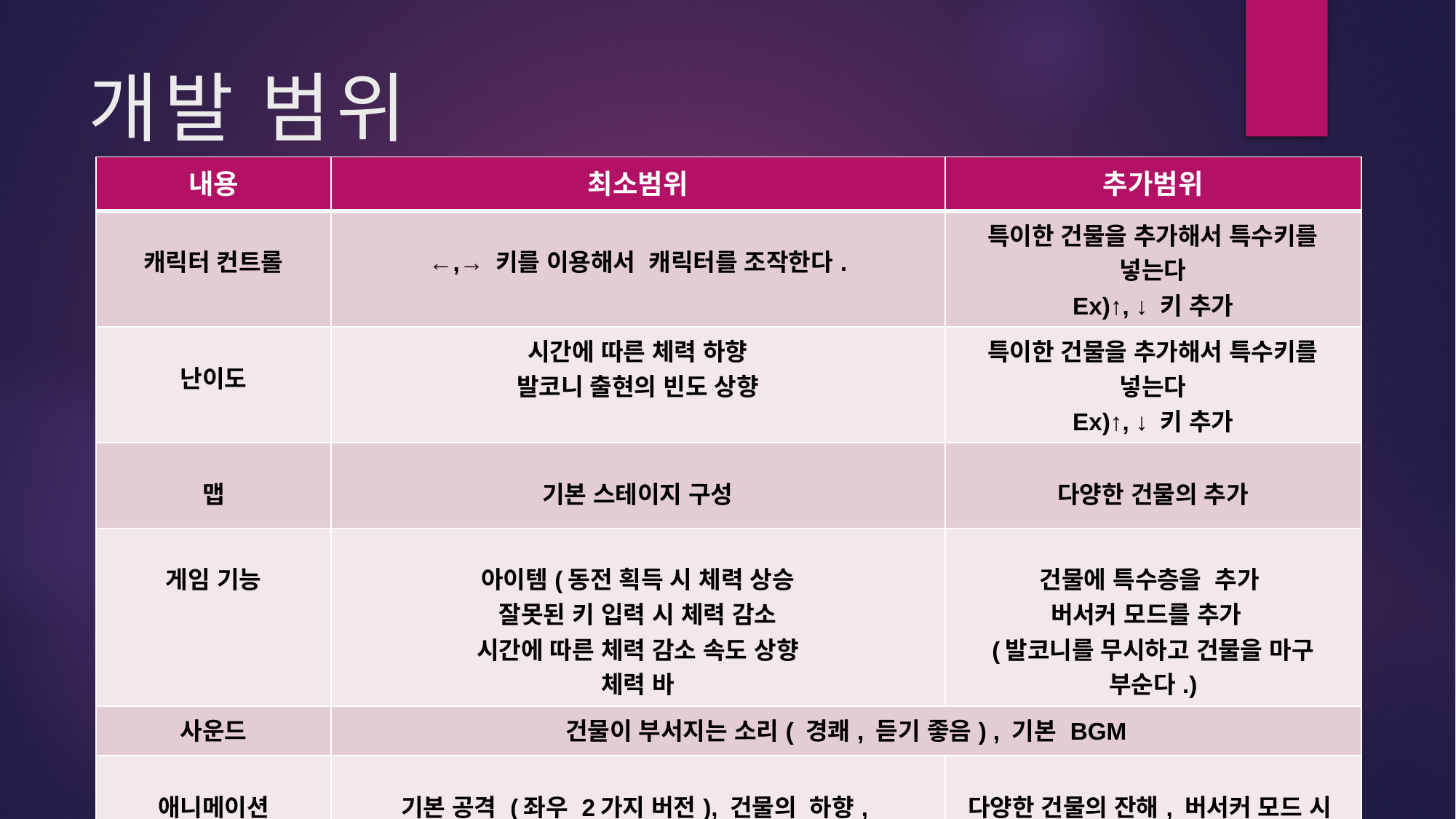

# 개발 범위
| 내용 | 최소범위 | 추가범위 |
| --- | --- | --- |
| 캐릭터 컨트롤 | ←,→ 키를 이용해서 캐릭터를 조작한다. | 특이한 건물을 추가해서 특수키를 넣는다 Ex)↑, ↓ 키 추가 |
| 난이도 | 시간에 따른 체력 하향 발코니 출현의 빈도 상향 | 특이한 건물을 추가해서 특수키를 넣는다 Ex)↑, ↓ 키 추가 |
| 맵 | 기본 스테이지 구성 | 다양한 건물의 추가 |
| 게임 기능 | 아이템(동전 획득 시 체력 상승 잘못된 키 입력 시 체력 감소 시간에 따른 체력 감소 속도 상향 체력 바 | 건물에 특수층을 추가 버서커 모드를 추가 (발코니를 무시하고 건물을 마구 부순다.) |
| 사운드 | 건물이 부서지는 소리( 경쾌, 듣기 좋음) , 기본 BGM |  |
| 애니메이션 | 기본 공격 (좌우 2가지 버전), 건물의 하향, 부서지는 건물 파편 등 | 다양한 건물의 잔해, 버서커 모드 시 멋진 이펙트 추가 |